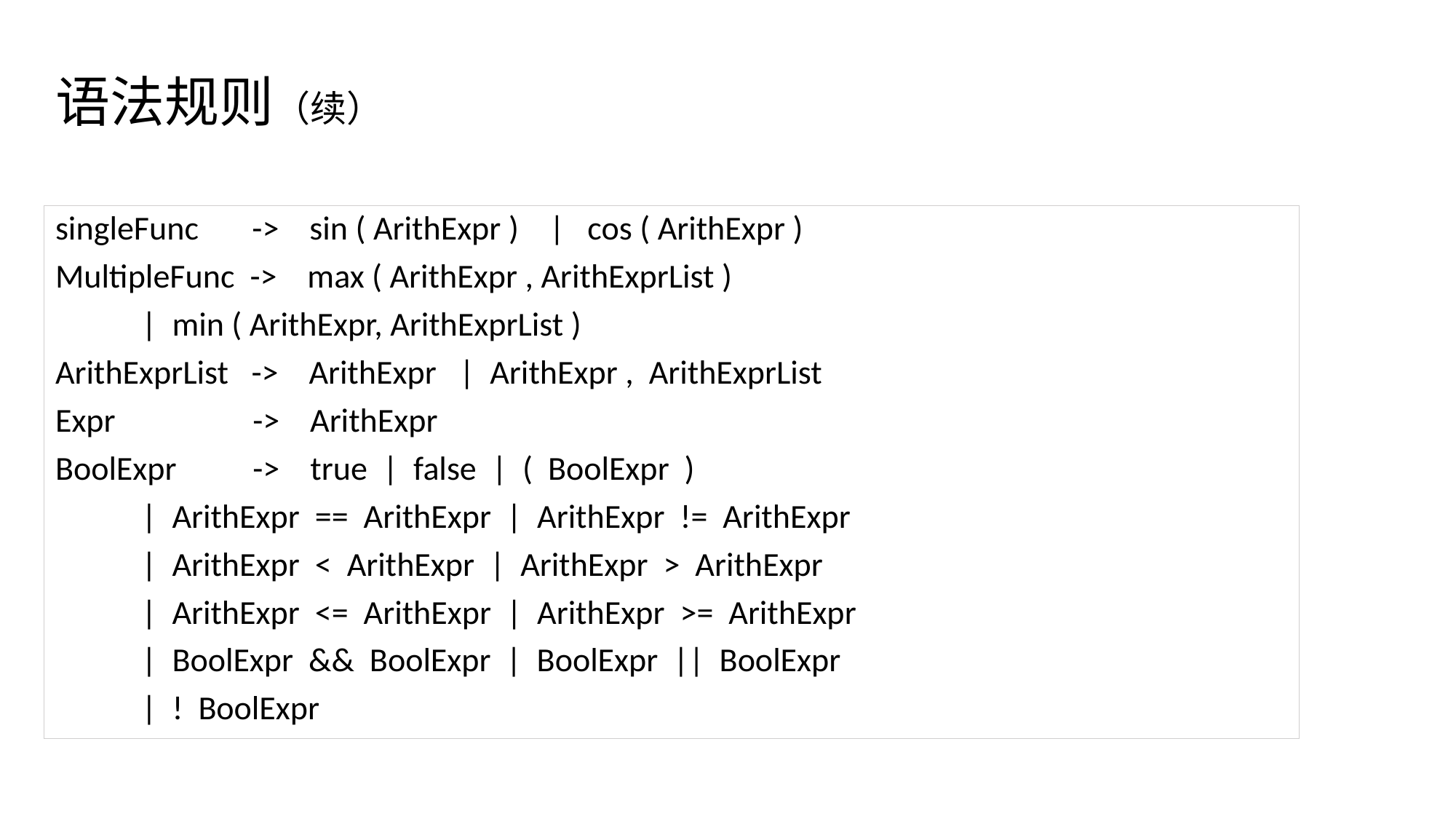

# 语法规则（续）
singleFunc       ->    sin ( ArithExpr )    |   cos ( ArithExpr )
MultipleFunc  ->    max ( ArithExpr , ArithExprList )
		|  min ( ArithExpr, ArithExprList )
ArithExprList   ->    ArithExpr   |  ArithExpr ,  ArithExprList
Expr                  ->    ArithExpr
BoolExpr          ->    true  |  false  |  (  BoolExpr  )
	|  ArithExpr  ==  ArithExpr  |  ArithExpr  !=  ArithExpr
	|  ArithExpr  <  ArithExpr  |  ArithExpr  >  ArithExpr
	|  ArithExpr  <=  ArithExpr  |  ArithExpr  >=  ArithExpr
	|  BoolExpr  &&  BoolExpr  |  BoolExpr  ||  BoolExpr
	|  !  BoolExpr